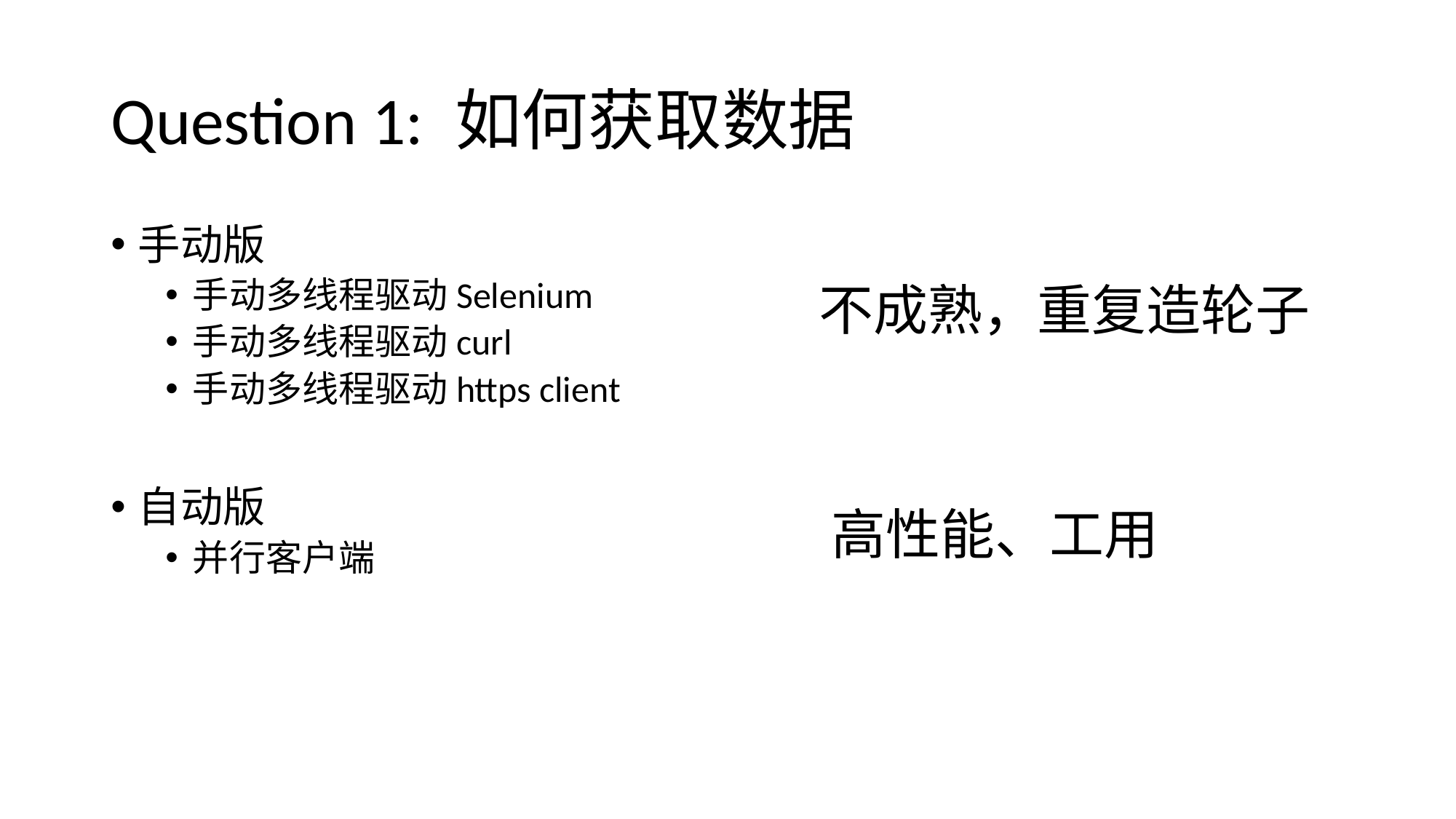

# Question 1: 如何获取数据
手动版
手动多线程驱动Selenium
手动多线程驱动curl
手动多线程驱动https client

自动版
并行客户端

不成熟，重复造轮子
高性能、工用